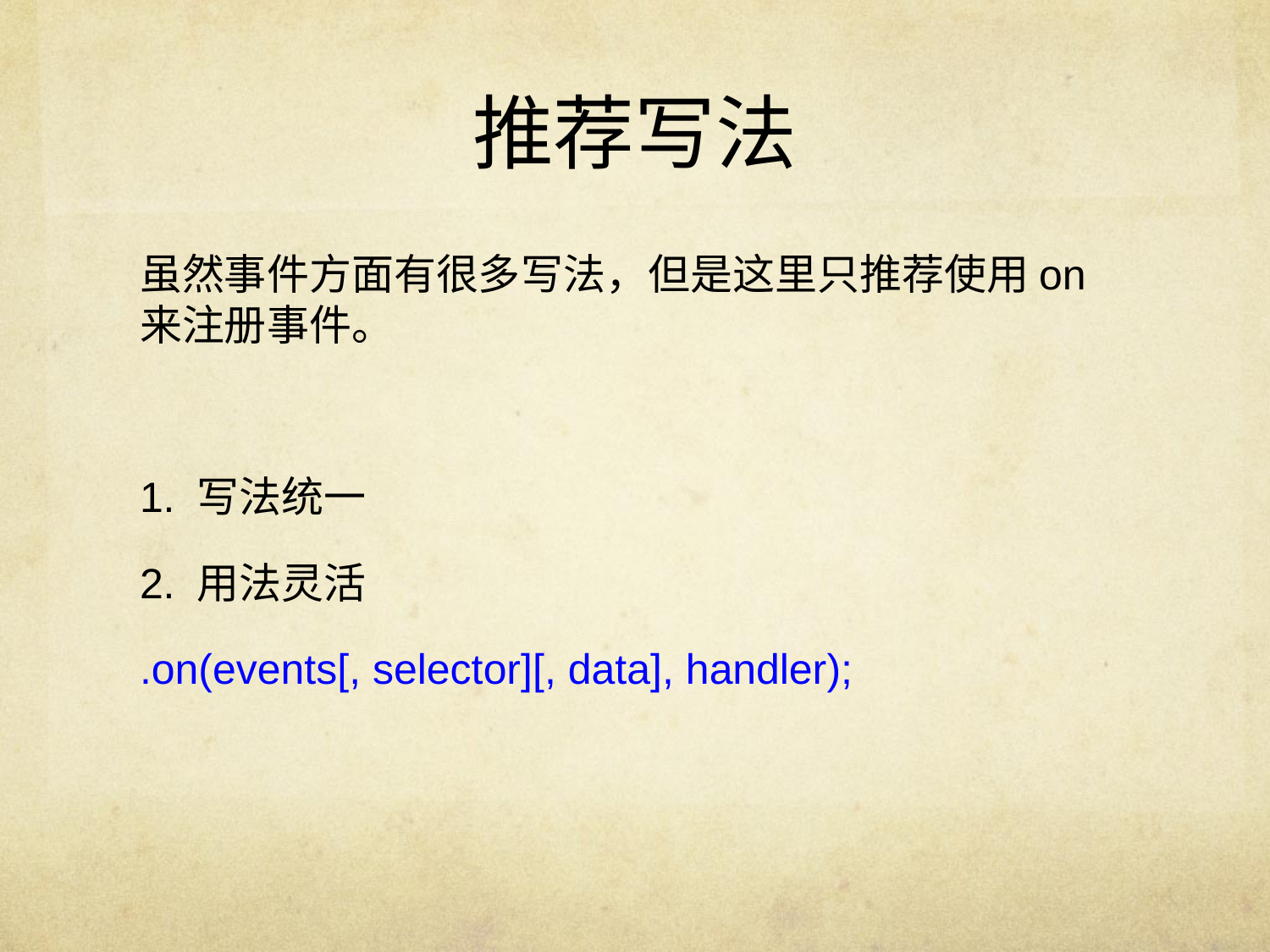

# 推荐写法
虽然事件方面有很多写法，但是这里只推荐使用on来注册事件。

1. 写法统一
2. 用法灵活
.on(events[, selector][, data], handler);